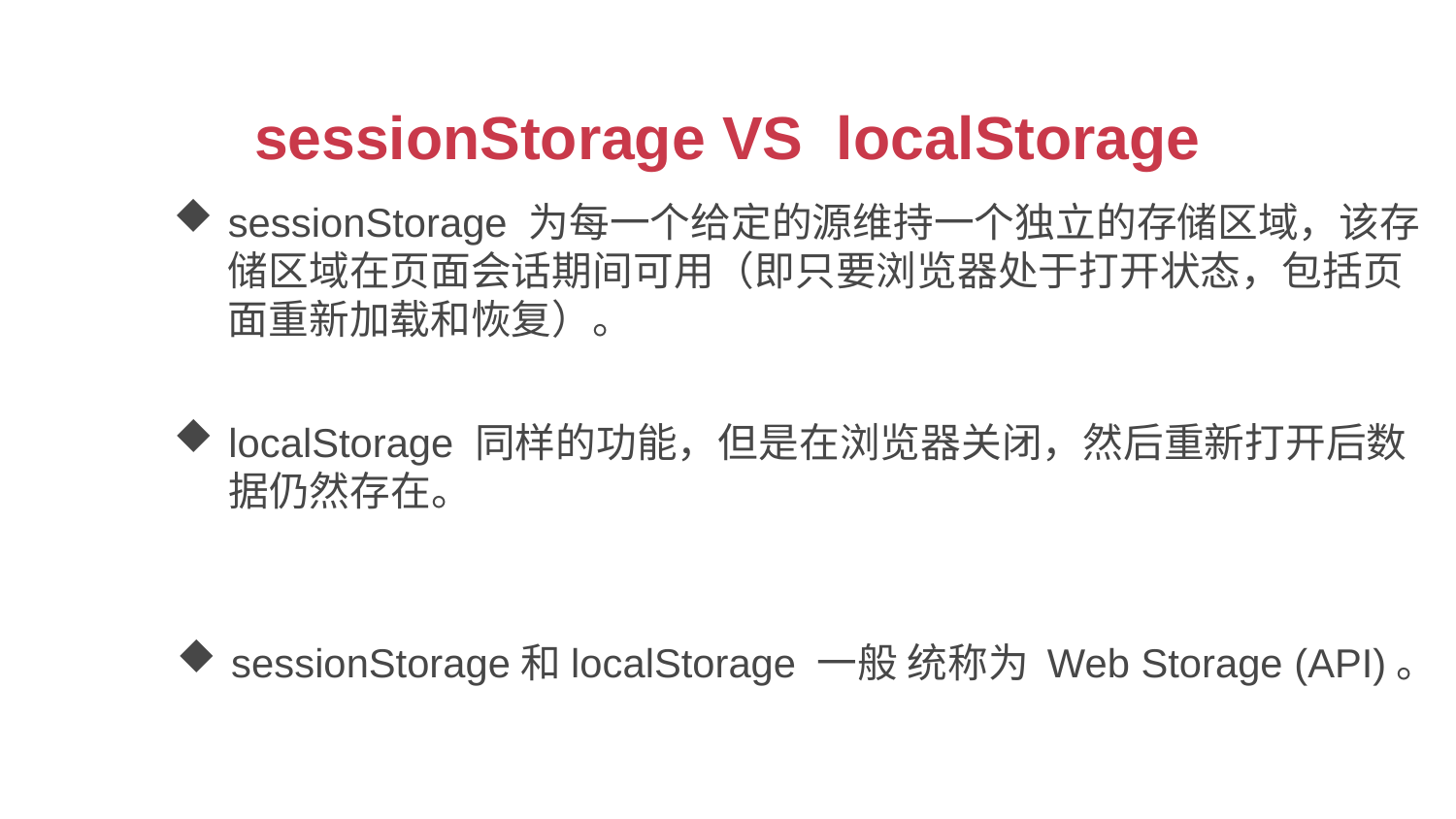

sessionStorage VS  localStorage
sessionStorage 为每一个给定的源维持一个独立的存储区域，该存储区域在页面会话期间可用（即只要浏览器处于打开状态，包括页面重新加载和恢复）。
localStorage 同样的功能，但是在浏览器关闭，然后重新打开后数据仍然存在。
sessionStorage和localStorage 一般 统称为 Web Storage (API)。